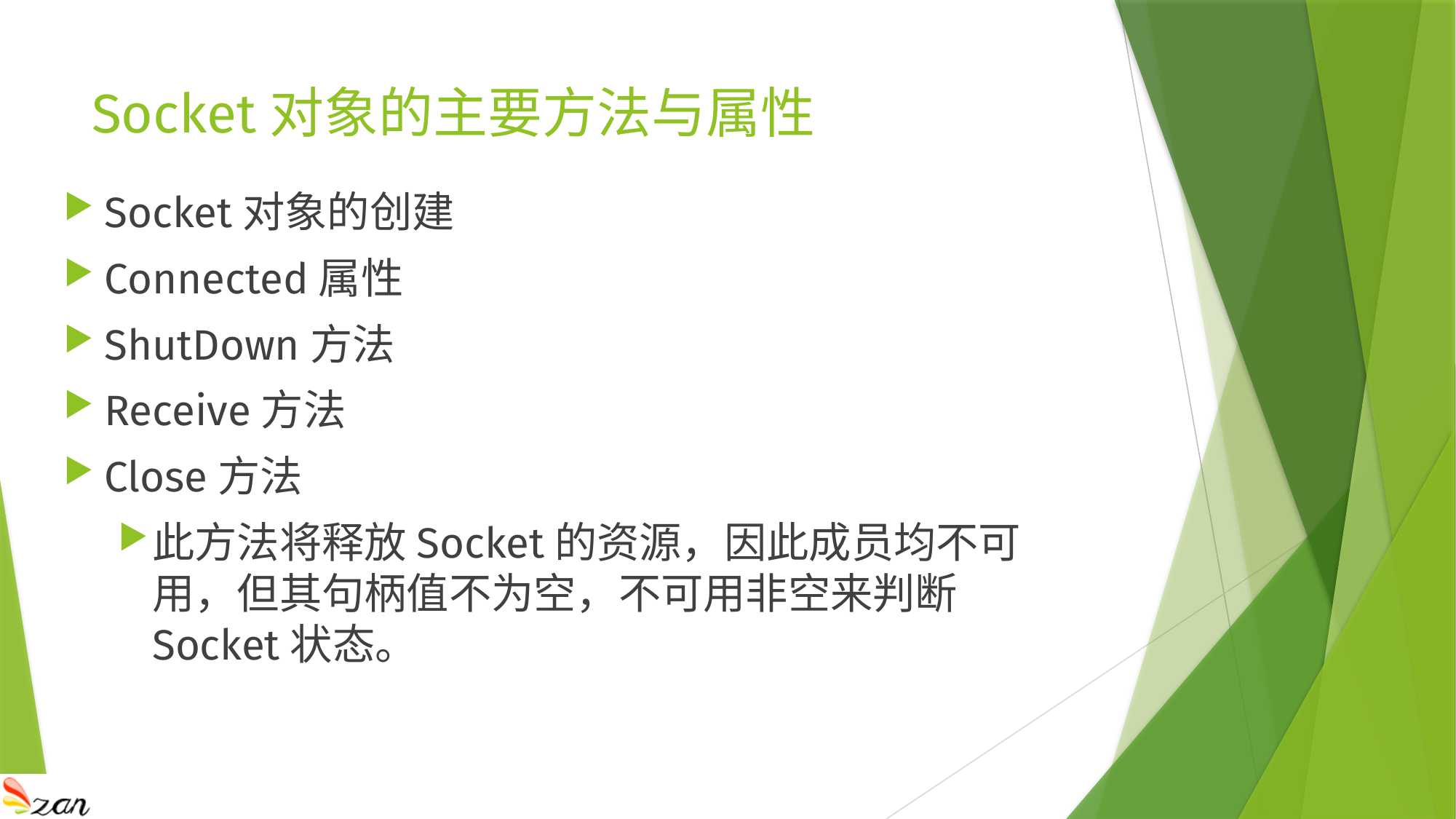

# Socket对象的主要方法与属性
Socket对象的创建
Connected属性
ShutDown方法
Receive方法
Close方法
此方法将释放Socket的资源，因此成员均不可用，但其句柄值不为空，不可用非空来判断Socket状态。